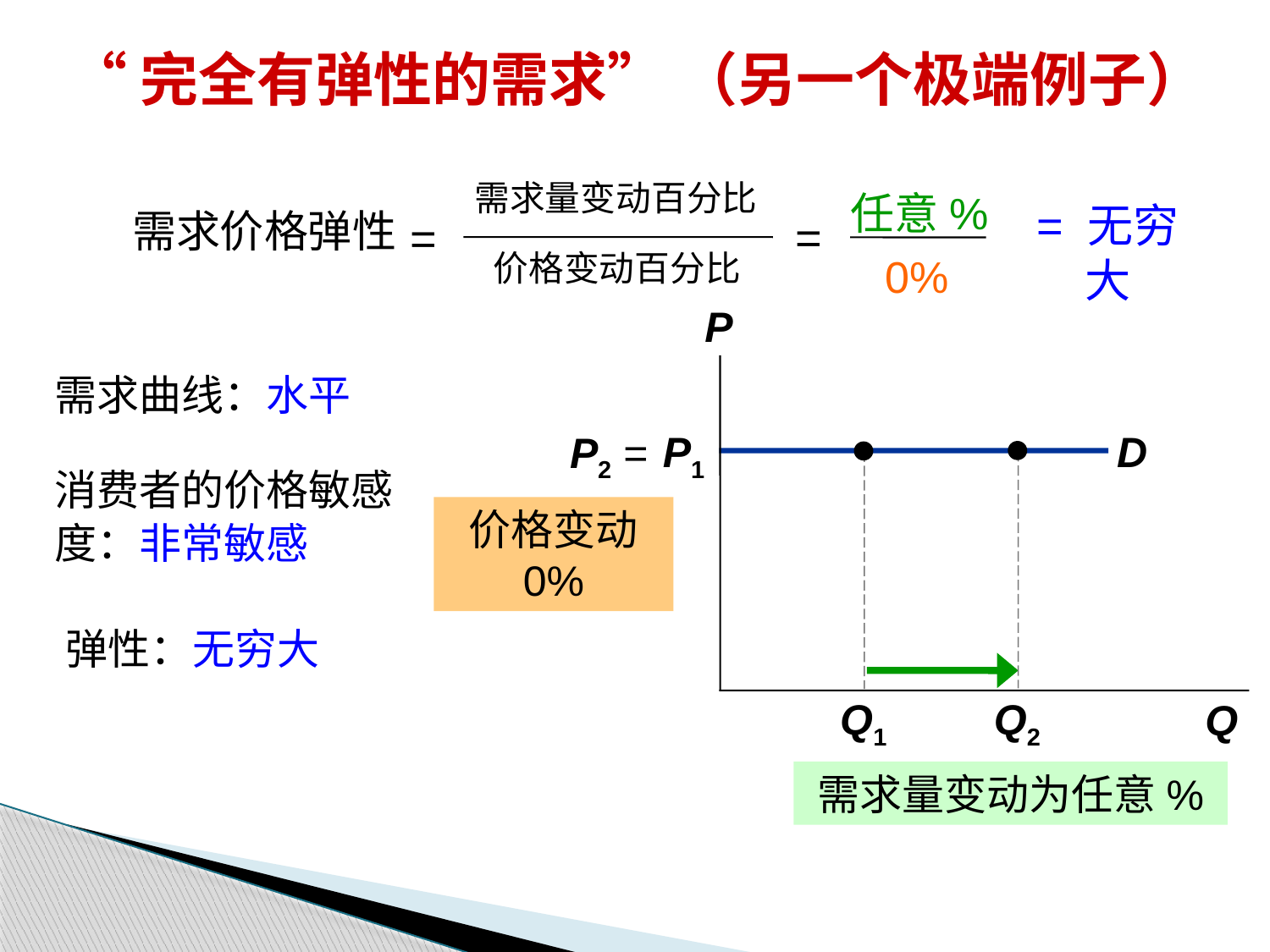

“完全有弹性的需求” （另一个极端例子）
需求量变动百分比
需求价格弹性
=
=

价格变动百分比
任意%
= 无穷大
0%
P

Q
需求曲线：水平
D

P1
P2 =

Q2

Q1
消费者的价格敏感度：非常敏感
价格变动 0%

弹性：无穷大
需求量变动为任意%